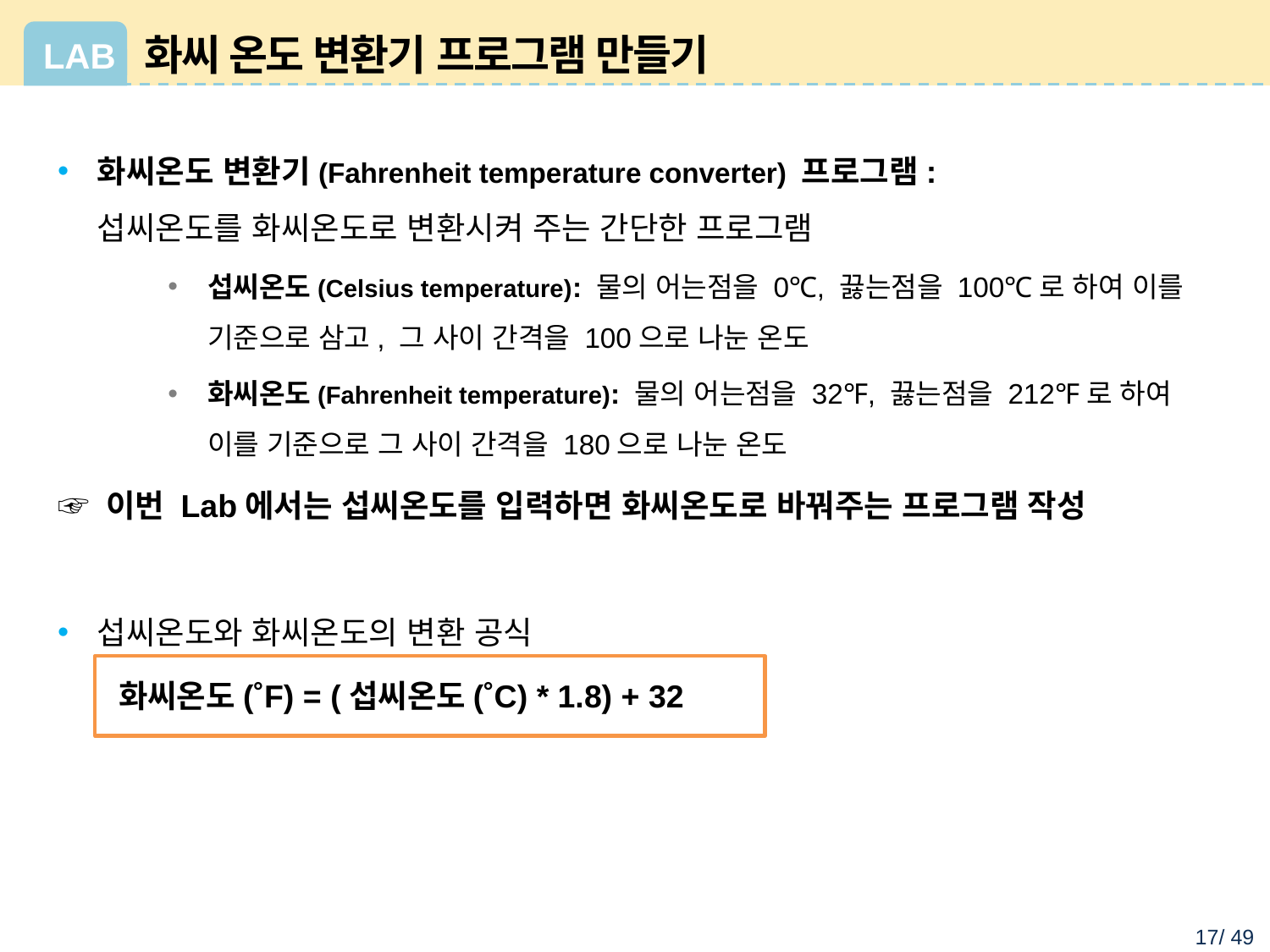

# 화씨 온도 변환기 프로그램 만들기
화씨온도 변환기(Fahrenheit temperature converter) 프로그램:
섭씨온도를 화씨온도로 변환시켜 주는 간단한 프로그램
섭씨온도(Celsius temperature): 물의 어는점을 0℃, 끓는점을 100℃로 하여 이를 기준으로 삼고, 그 사이 간격을 100으로 나눈 온도
화씨온도(Fahrenheit temperature): 물의 어는점을 32℉, 끓는점을 212℉로 하여 이를 기준으로 그 사이 간격을 180으로 나눈 온도
☞ 이번 Lab에서는 섭씨온도를 입력하면 화씨온도로 바꿔주는 프로그램 작성

섭씨온도와 화씨온도의 변환 공식
      화씨온도(˚F) = (섭씨온도(˚C) * 1.8) + 32